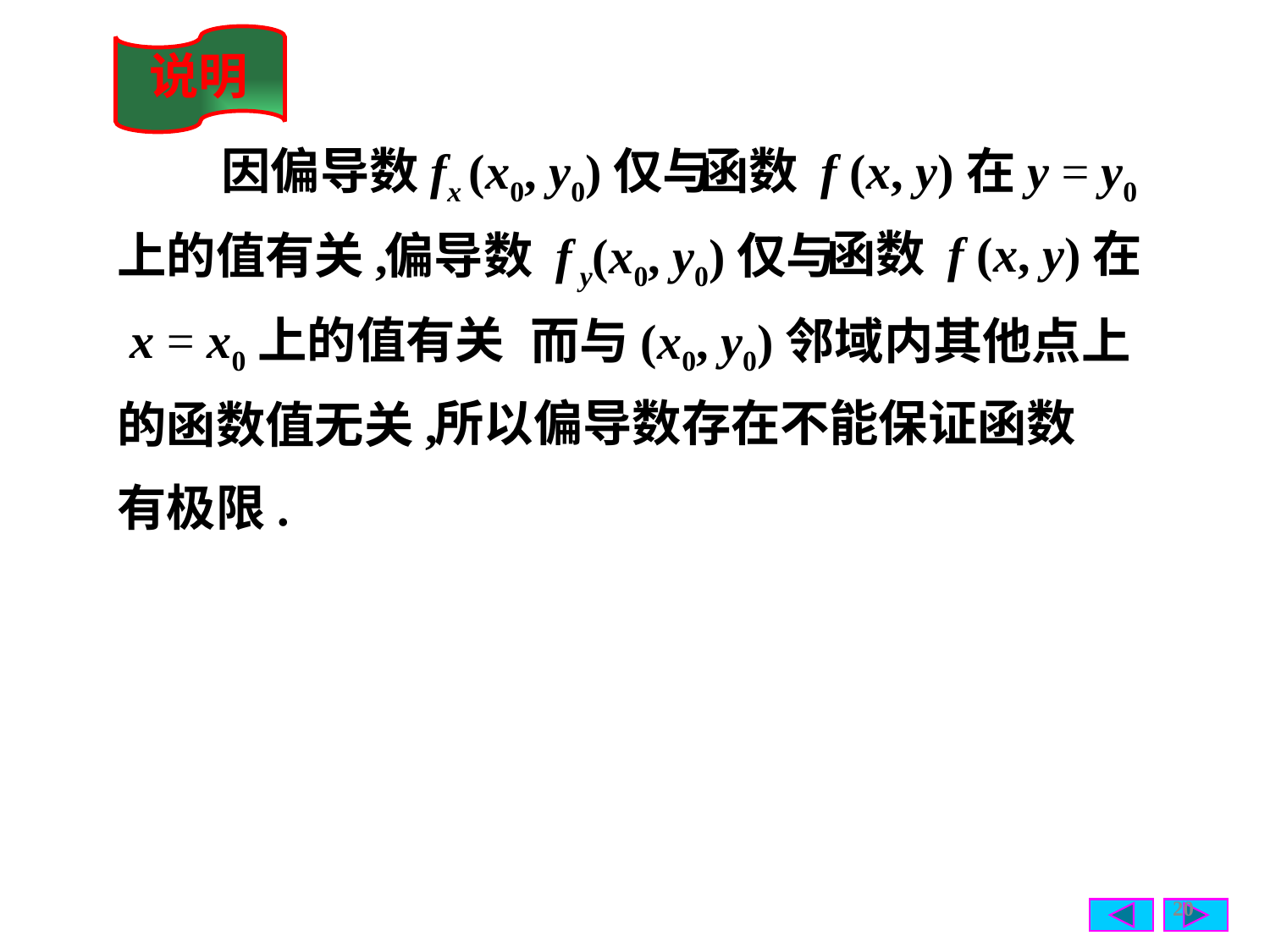

说明
因偏导数fx (x0, y0)仅与
函数 f (x, y)在y = y0
函数 f (x, y)在
上的值有关,
偏导数 f y(x0, y0)仅与
 x = x0上的值有关 ,
而与(x0, y0)邻域内其他点上
所以偏导数存在不能保证函数
的函数值无关,
有极限.
20